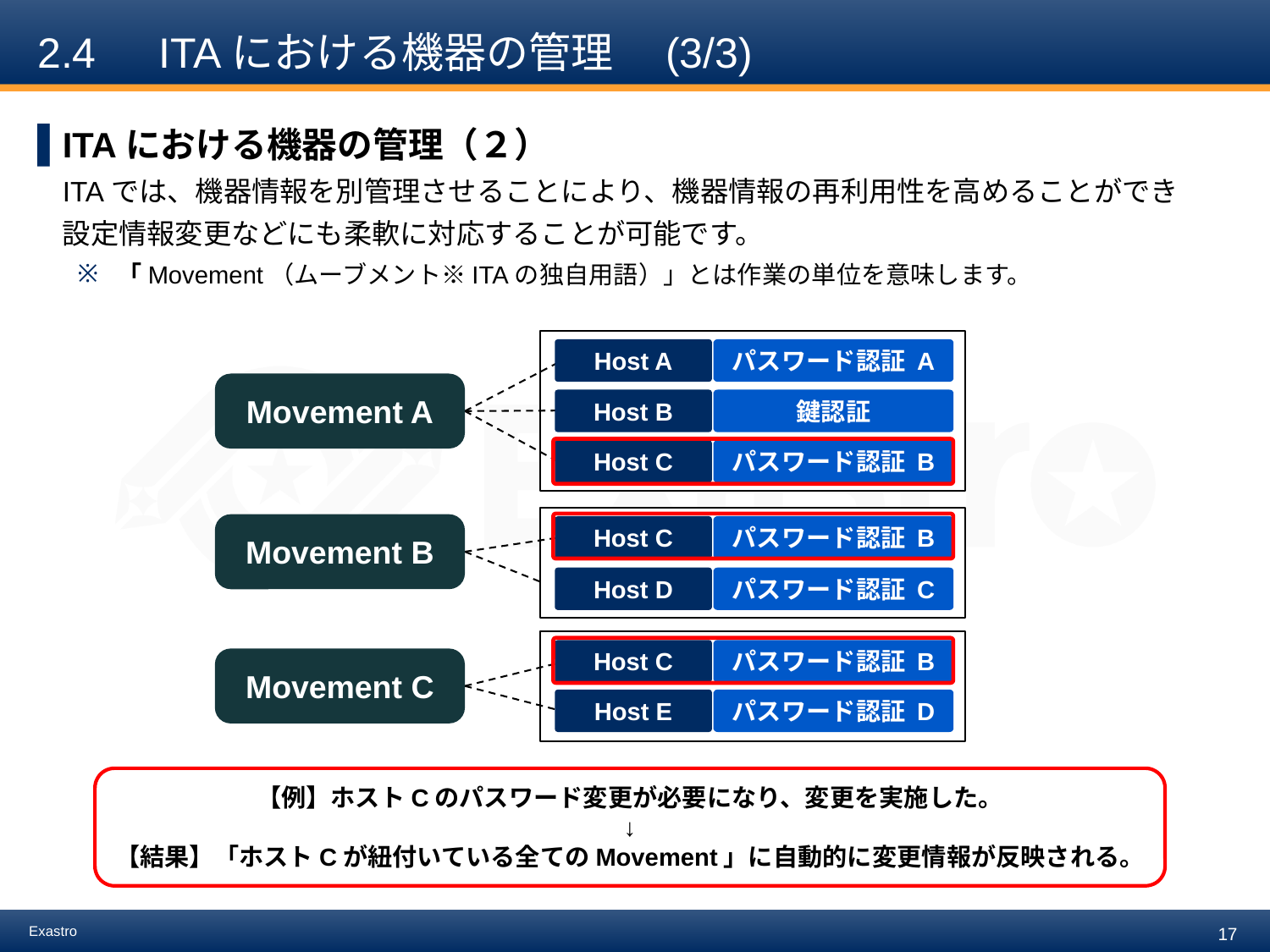

# 2.4　ITAにおける機器の管理　(3/3)
ITAにおける機器の管理（２）
ITAでは、機器情報を別管理させることにより、機器情報の再利用性を高めることができ
設定情報変更などにも柔軟に対応することが可能です。
「Movement（ムーブメント※ITAの独自用語）」とは作業の単位を意味します。

Host A

パスワード認証 A
Movement A
Host B
鍵認証

Host C
パスワード認証 B

Movement B
Host C
パスワード認証 B
Host D
パスワード認証 C

Host C
パスワード認証 B
Movement C
Host E
パスワード認証 D
【例】ホストCのパスワード変更が必要になり、変更を実施した。
↓
【結果】「ホストCが紐付いている全てのMovement」に自動的に変更情報が反映される。